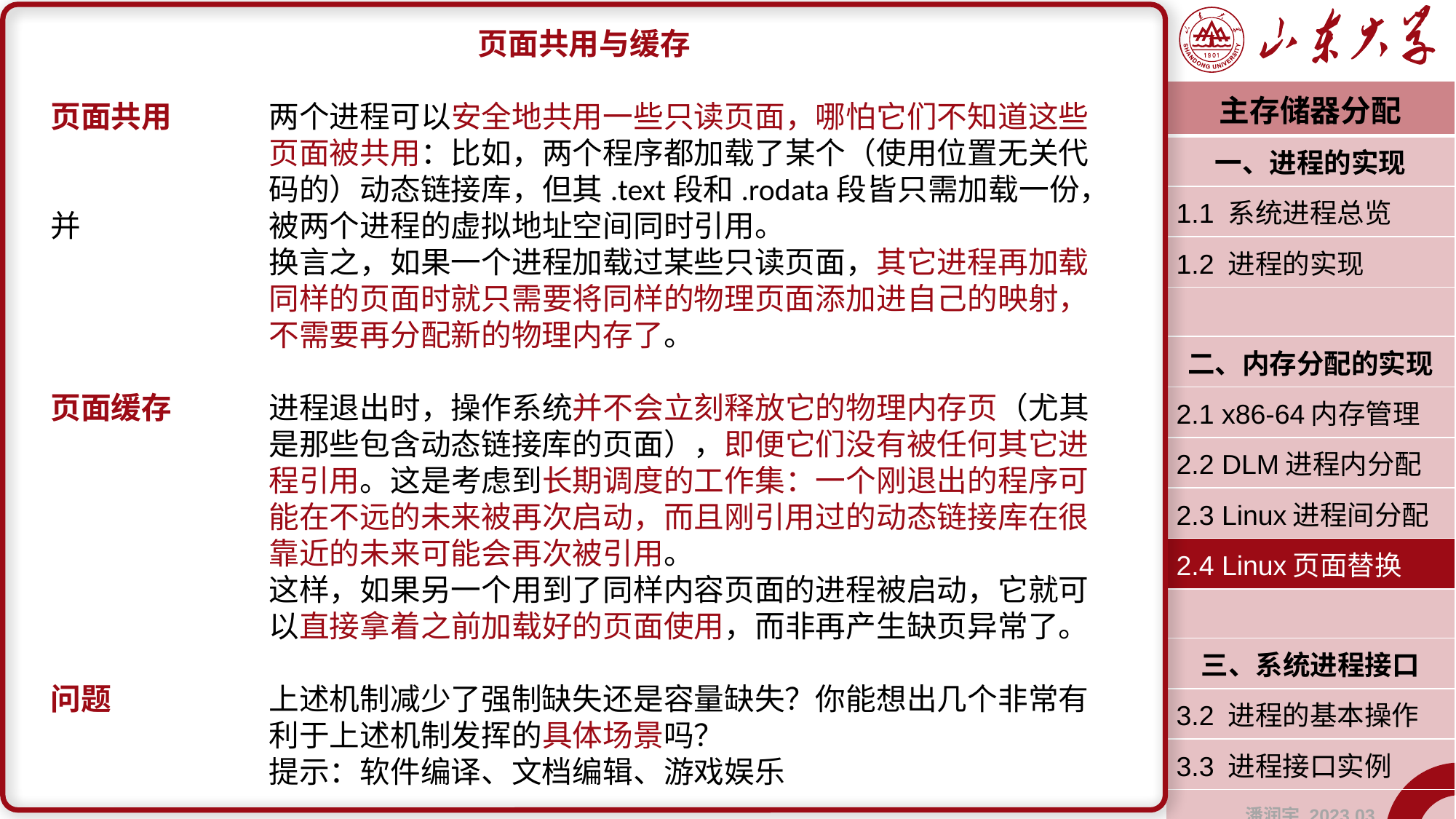

页面共用与缓存

页面共用	两个进程可以安全地共用一些只读页面，哪怕它们不知道这些		页面被共用：比如，两个程序都加载了某个（使用位置无关代		码的）动态链接库，但其.text段和.rodata段皆只需加载一份，并		被两个进程的虚拟地址空间同时引用。
		换言之，如果一个进程加载过某些只读页面，其它进程再加载		同样的页面时就只需要将同样的物理页面添加进自己的映射，		不需要再分配新的物理内存了。

页面缓存	进程退出时，操作系统并不会立刻释放它的物理内存页（尤其		是那些包含动态链接库的页面），即便它们没有被任何其它进		程引用。这是考虑到长期调度的工作集：一个刚退出的程序可		能在不远的未来被再次启动，而且刚引用过的动态链接库在很		靠近的未来可能会再次被引用。
		这样，如果另一个用到了同样内容页面的进程被启动，它就可		以直接拿着之前加载好的页面使用，而非再产生缺页异常了。

问题		上述机制减少了强制缺失还是容量缺失？你能想出几个非常有		利于上述机制发挥的具体场景吗？
		提示：软件编译、文档编辑、游戏娱乐
| 主存储器分配 |
| --- |
| 一、进程的实现 |
| 1.1 系统进程总览 |
| 1.2 进程的实现 |
|  |
| 二、内存分配的实现 |
| 2.1 x86-64内存管理 |
| 2.2 DLM进程内分配 |
| 2.3 Linux进程间分配 |
| 2.4 Linux页面替换 |
|  |
| 三、系统进程接口 |
| 3.2 进程的基本操作 |
| 3.3 进程接口实例 |
| 潘润宇 2023.03 |